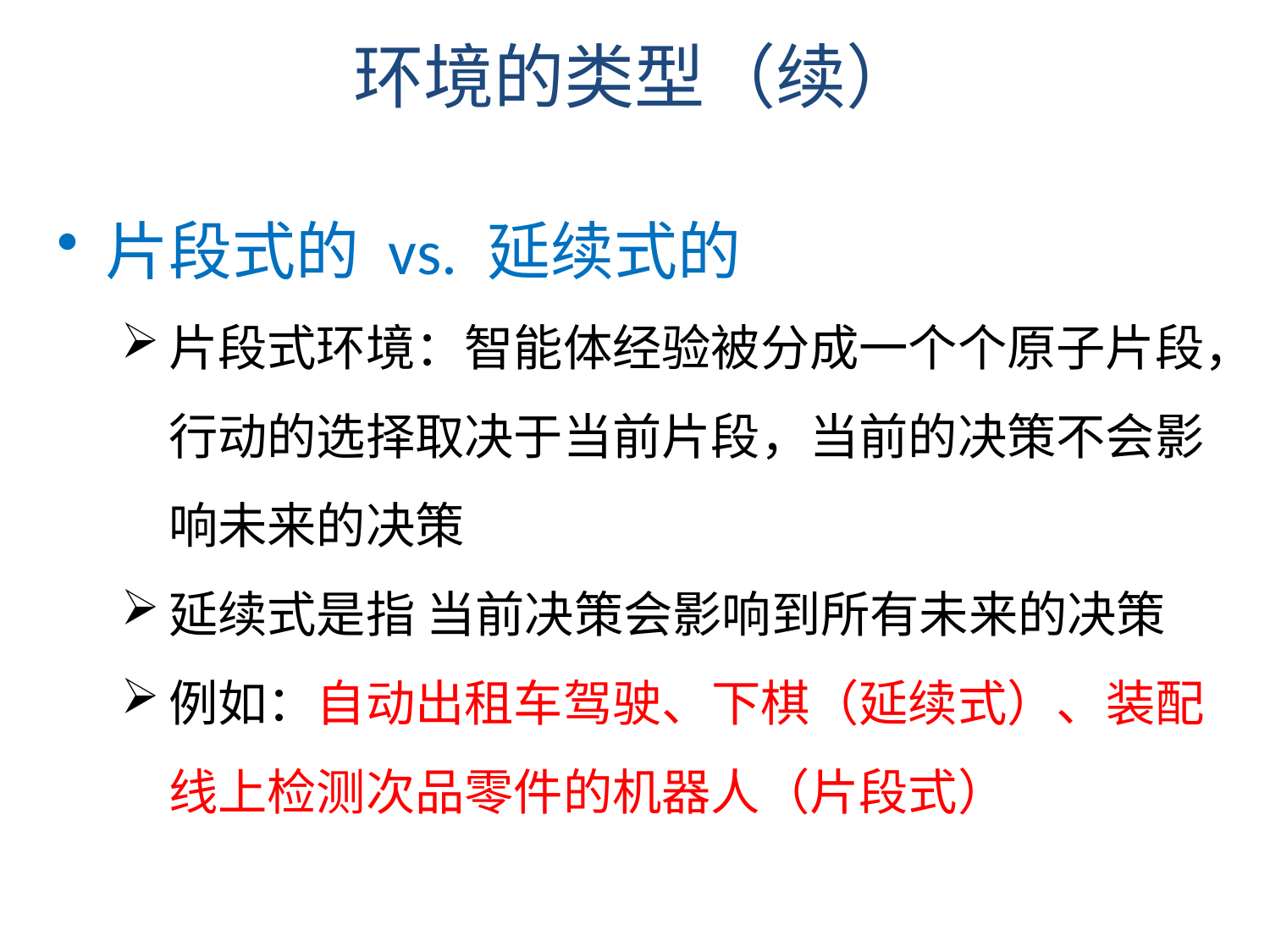

环境的类型（续）

片段式的 vs. 延续式的
片段式环境：智能体经验被分成一个个原子片段，行动的选择取决于当前片段，当前的决策不会影响未来的决策
延续式是指 当前决策会影响到所有未来的决策
例如：自动出租车驾驶、下棋（延续式）、装配线上检测次品零件的机器人（片段式）